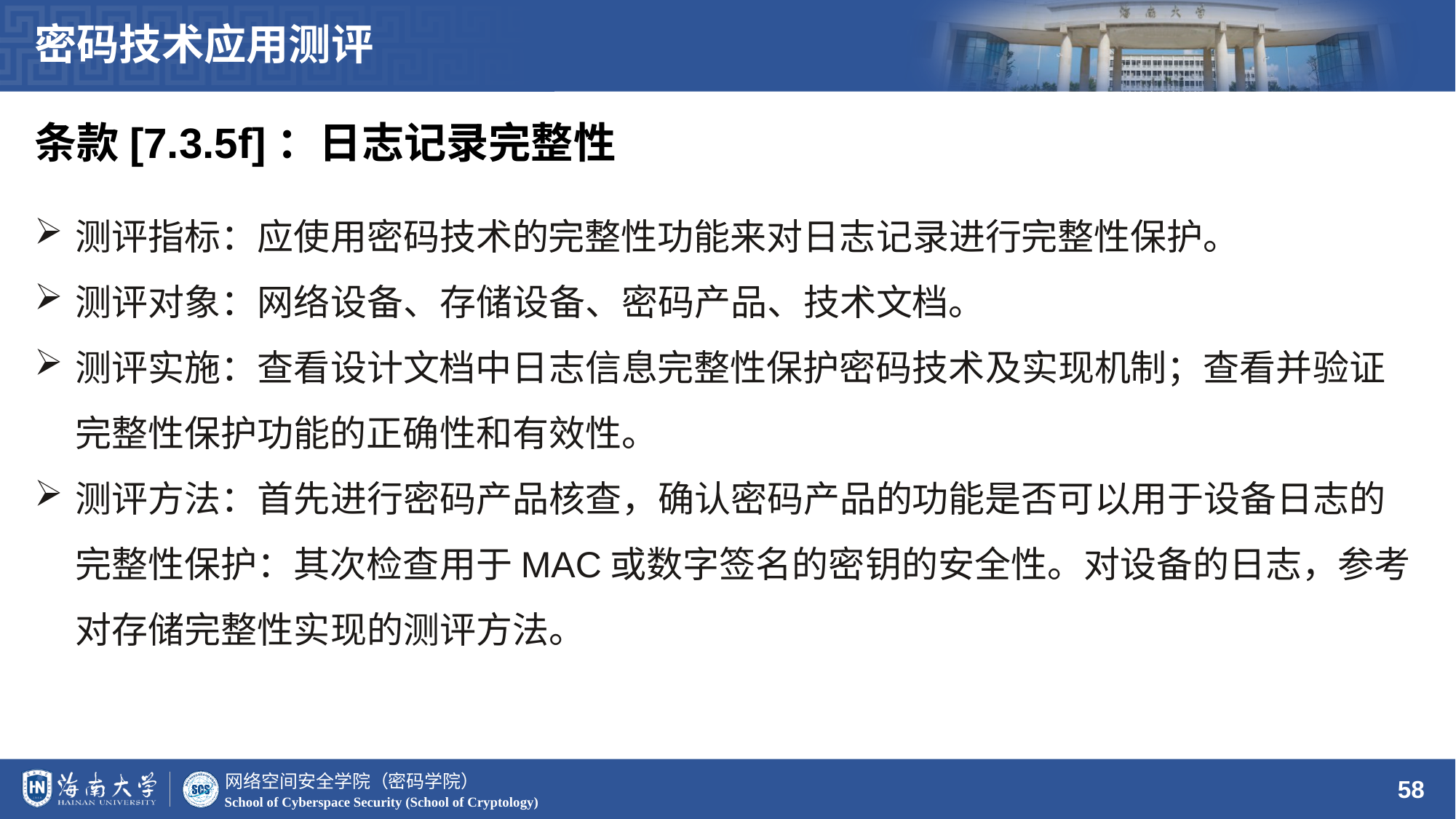

密码技术应用测评
条款[7.3.5f]：日志记录完整性
测评指标：应使用密码技术的完整性功能来对日志记录进行完整性保护。
测评对象：网络设备、存储设备、密码产品、技术文档。
测评实施：查看设计文档中日志信息完整性保护密码技术及实现机制；查看并验证完整性保护功能的正确性和有效性。
测评方法：首先进行密码产品核查，确认密码产品的功能是否可以用于设备日志的完整性保护：其次检查用于MAC或数字签名的密钥的安全性。对设备的日志，参考对存储完整性实现的测评方法。
58